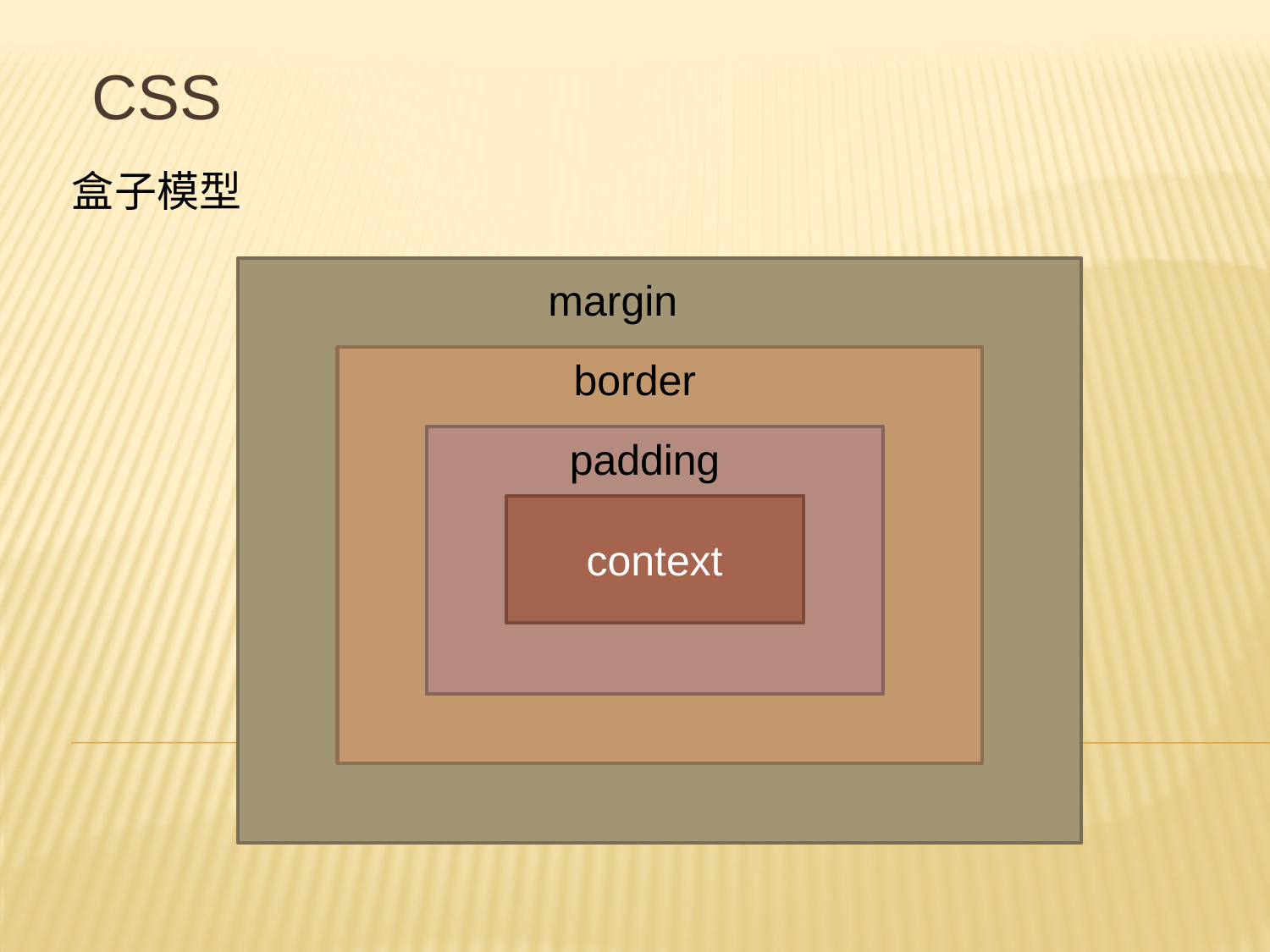

# css
盒子模型

margin

border

padding
context